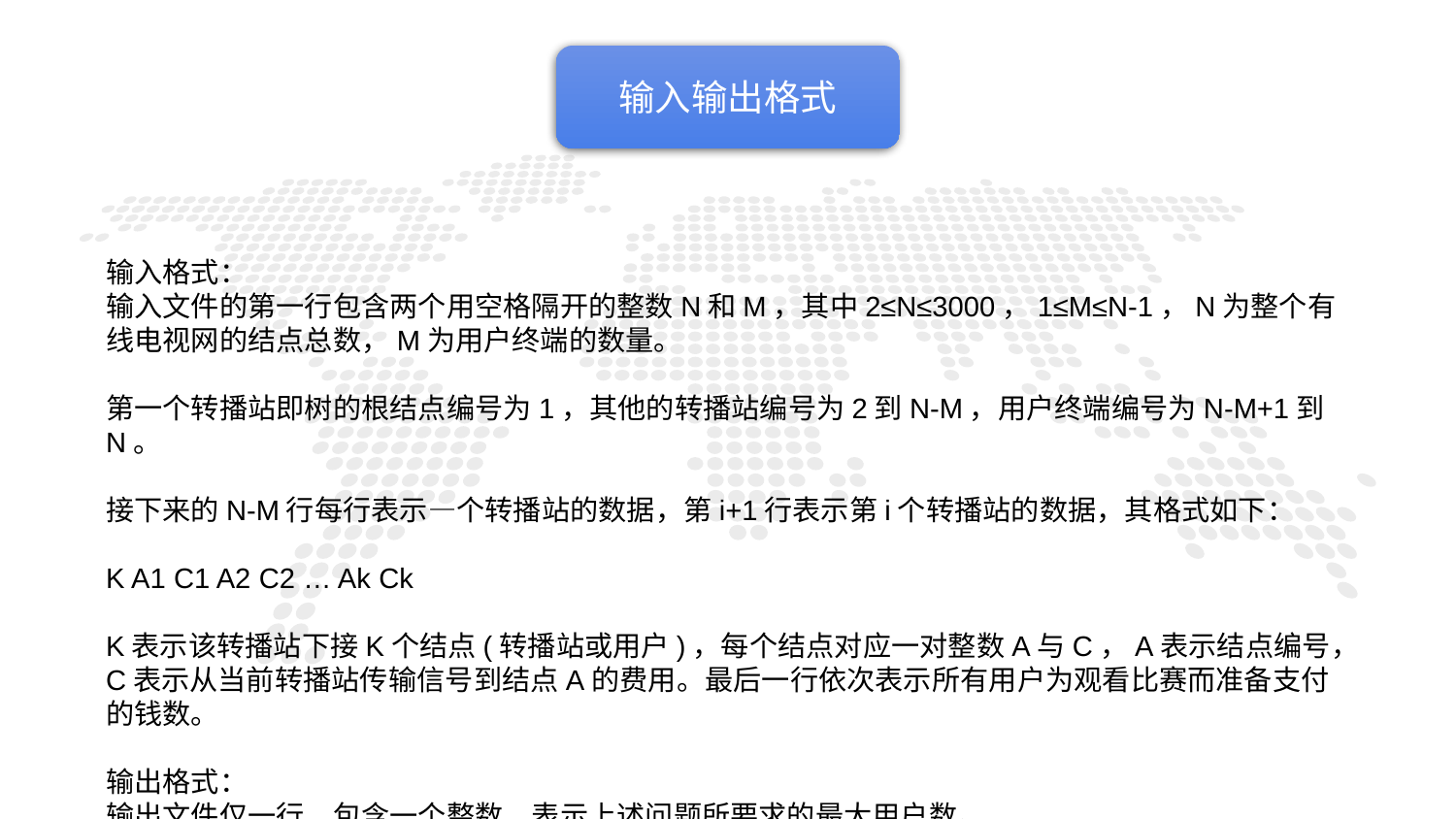

输入输出格式
输入格式：
输入文件的第一行包含两个用空格隔开的整数N和M，其中2≤N≤3000，1≤M≤N-1，N为整个有线电视网的结点总数，M为用户终端的数量。

第一个转播站即树的根结点编号为1，其他的转播站编号为2到N-M，用户终端编号为N-M+1到N。

接下来的N-M行每行表示—个转播站的数据，第i+1行表示第i个转播站的数据，其格式如下：

K A1 C1 A2 C2 … Ak Ck

K表示该转播站下接K个结点(转播站或用户)，每个结点对应一对整数A与C，A表示结点编号，C表示从当前转播站传输信号到结点A的费用。最后一行依次表示所有用户为观看比赛而准备支付的钱数。

输出格式：
输出文件仅一行，包含一个整数，表示上述问题所要求的最大用户数。